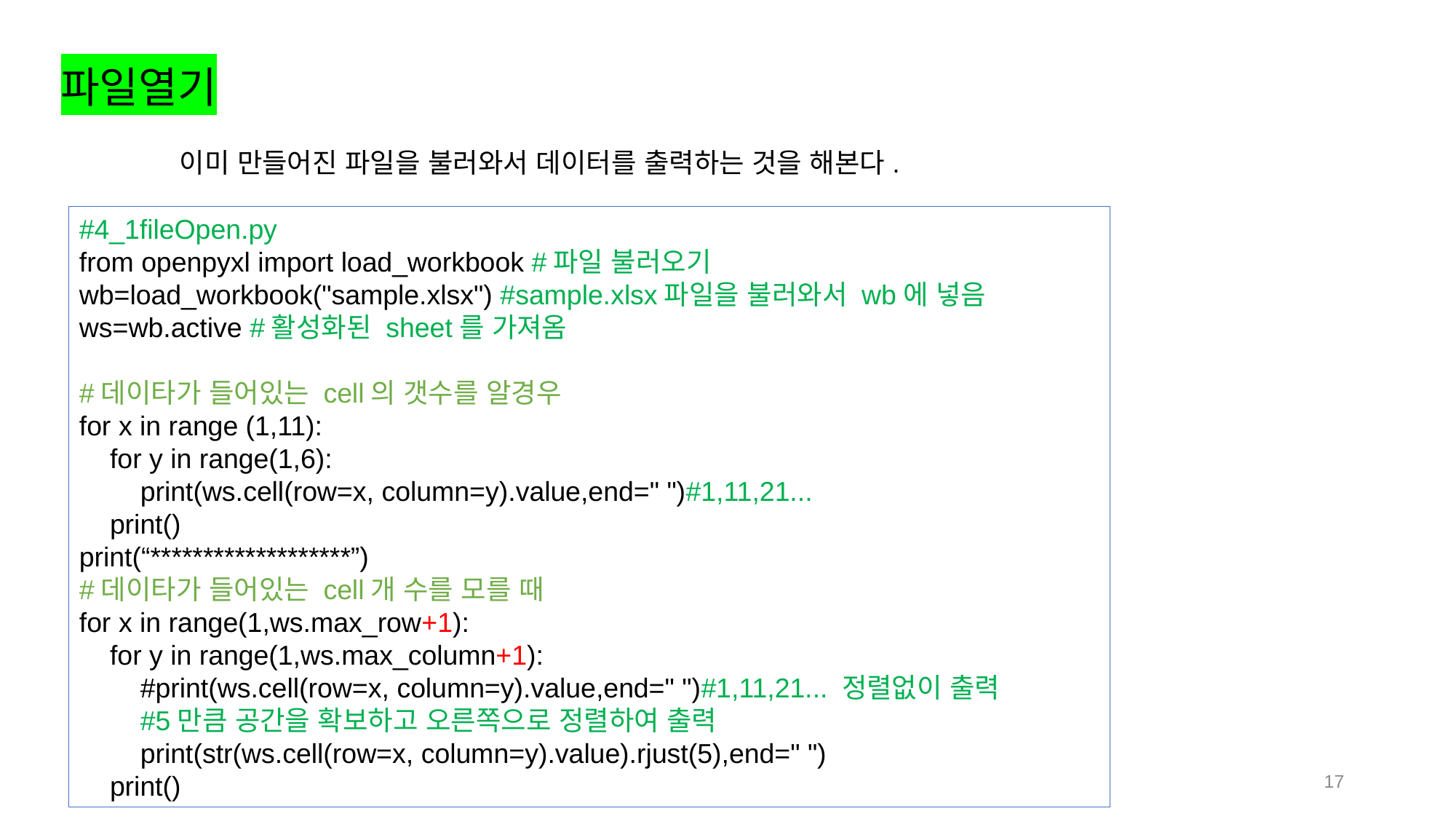

파일열기
이미 만들어진 파일을 불러와서 데이터를 출력하는 것을 해본다.
#4_1fileOpen.py
from openpyxl import load_workbook #파일 불러오기
wb=load_workbook("sample.xlsx") #sample.xlsx파일을 불러와서 wb에 넣음
ws=wb.active #활성화된 sheet를 가져옴

#데이타가 들어있는 cell의 갯수를 알경우
for x in range (1,11):
    for y in range(1,6):
        print(ws.cell(row=x, column=y).value,end=" ")#1,11,21...
    print()
print(“*******************”)
#데이타가 들어있는 cell개 수를 모를 때
for x in range(1,ws.max_row+1):
    for y in range(1,ws.max_column+1):
        #print(ws.cell(row=x, column=y).value,end=" ")#1,11,21... 정렬없이 출력
        #5만큼 공간을 확보하고 오른쪽으로 정렬하여 출력
        print(str(ws.cell(row=x, column=y).value).rjust(5),end=" ")
    print()
17